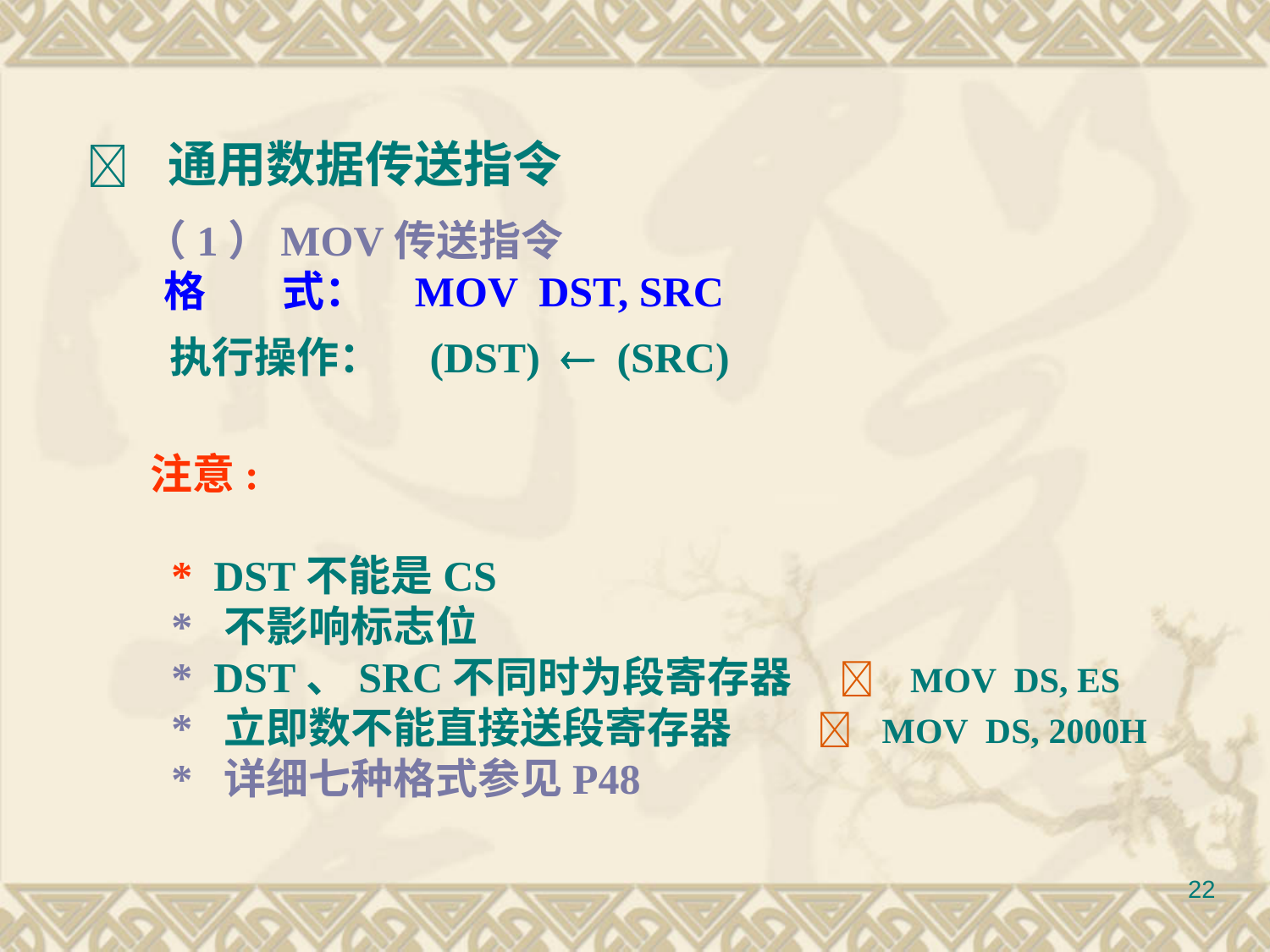

•   通用数据传送指令
     （1）MOV传送指令
       格        式：    MOV  DST, SRC
 执行操作：    (DST)  ←  (SRC)

注意:

  *  DST不能是CS
  *  不影响标志位
  *  DST、SRC不同时为段寄存器     ×   MOV  DS, ES
  *  立即数不能直接送段寄存器         ×  MOV  DS, 2000H
  *  详细七种格式参见P48
22